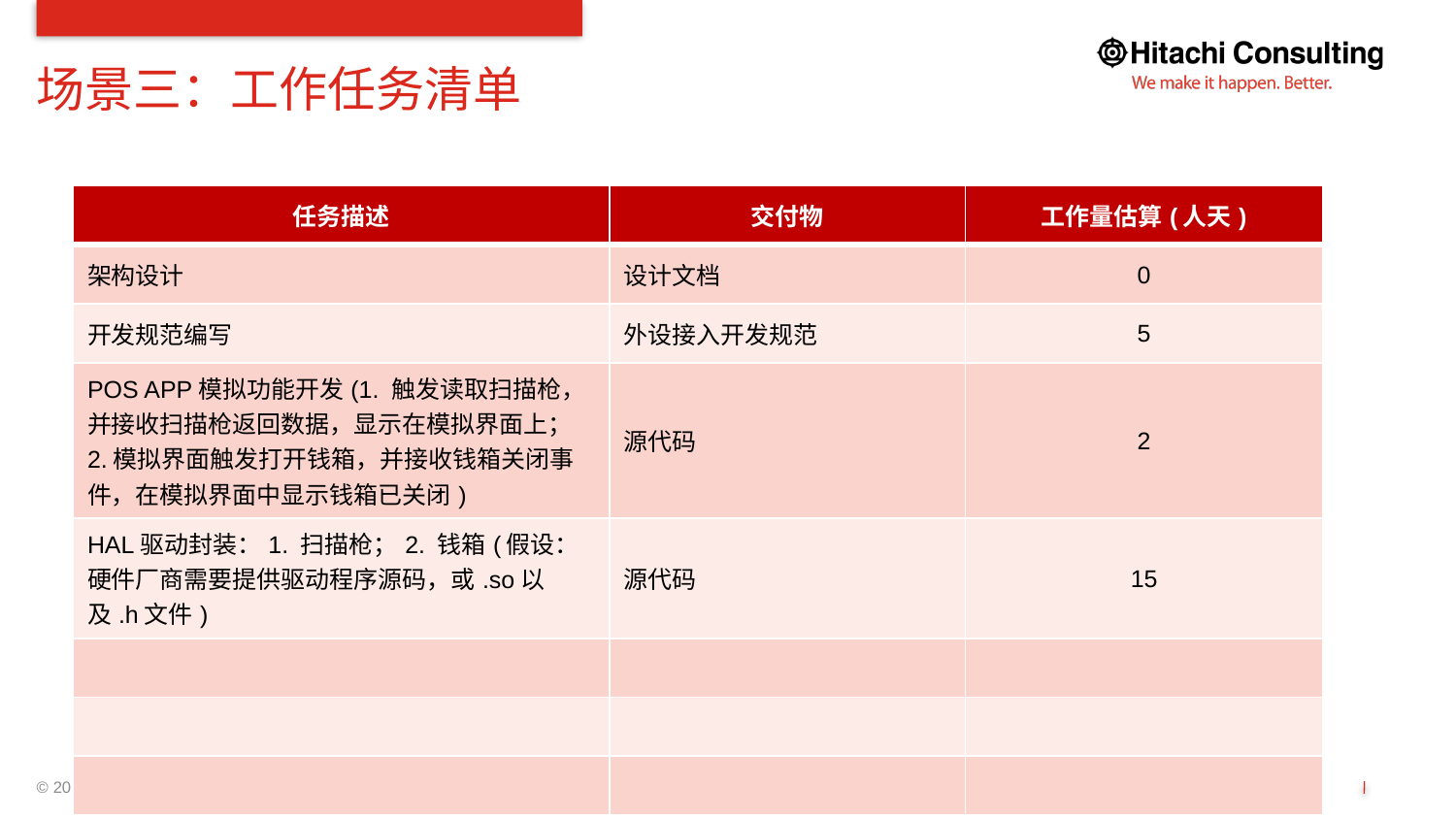

# 场景三：工作任务清单
| 任务描述 | 交付物 | 工作量估算(人天) |
| --- | --- | --- |
| 架构设计 | 设计文档 | 0 |
| 开发规范编写 | 外设接入开发规范 | 5 |
| POS APP模拟功能开发(1. 触发读取扫描枪，并接收扫描枪返回数据，显示在模拟界面上；2.模拟界面触发打开钱箱，并接收钱箱关闭事件，在模拟界面中显示钱箱已关闭) | 源代码 | 2 |
| HAL驱动封装：1. 扫描枪；2. 钱箱(假设：硬件厂商需要提供驱动程序源码，或.so以及.h文件) | 源代码 | 15 |
|  |  |  |
|  |  |  |
|  |  |  |
12